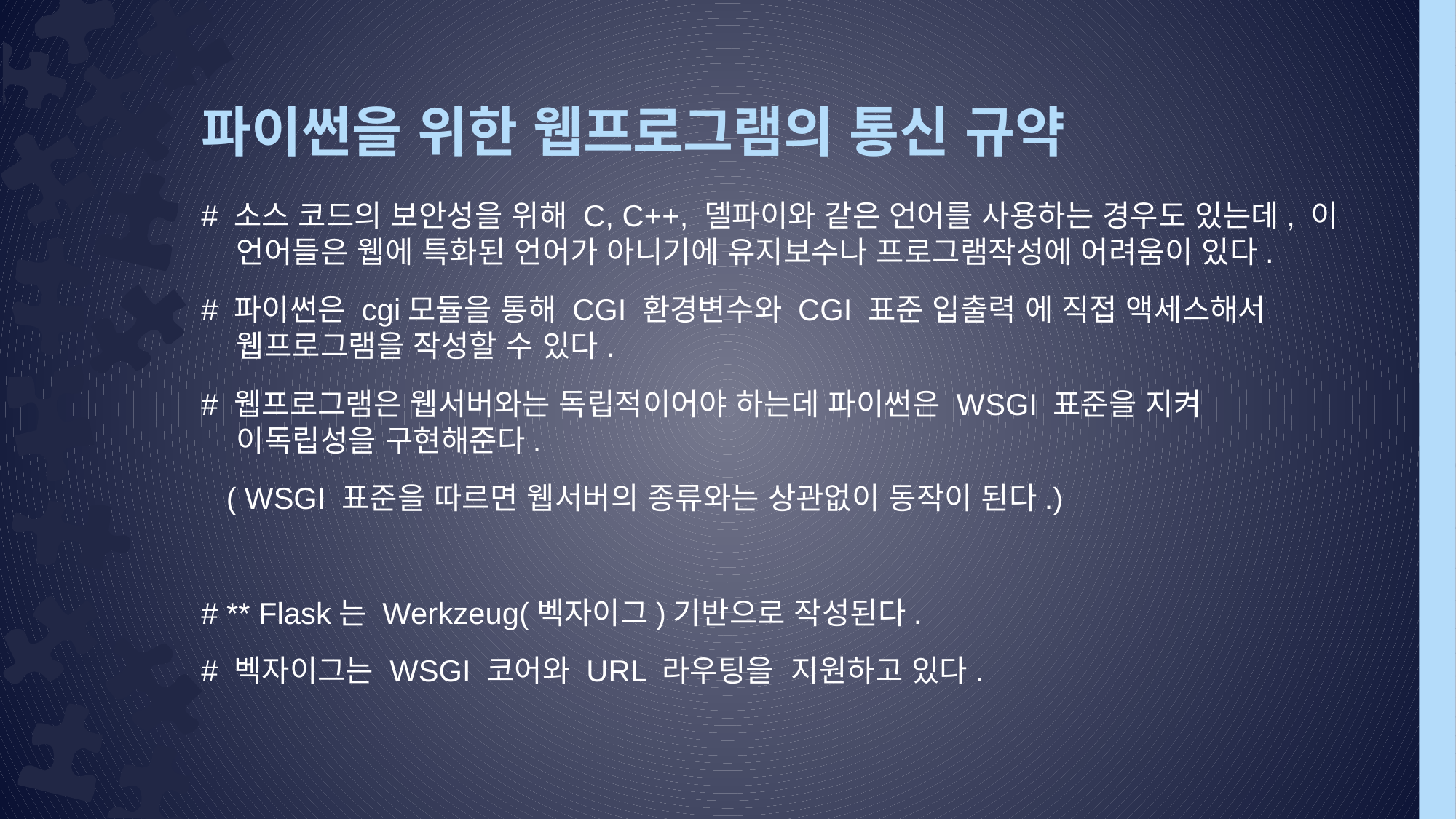

# 파이썬을 위한 웹프로그램의 통신 규약
# 소스 코드의 보안성을 위해 C, C++, 델파이와 같은 언어를 사용하는 경우도 있는데, 이 언어들은 웹에 특화된 언어가 아니기에 유지보수나 프로그램작성에 어려움이 있다.
# 파이썬은 cgi모듈을 통해 CGI 환경변수와 CGI 표준 입출력 에 직접 액세스해서 웹프로그램을 작성할 수 있다.
# 웹프로그램은 웹서버와는 독립적이어야 하는데 파이썬은 WSGI 표준을 지켜 이독립성을 구현해준다.
   ( WSGI 표준을 따르면 웹서버의 종류와는 상관없이 동작이 된다.)

# ** Flask는 Werkzeug(벡자이그)기반으로 작성된다.
# 벡자이그는 WSGI 코어와 URL 라우팅을  지원하고 있다.